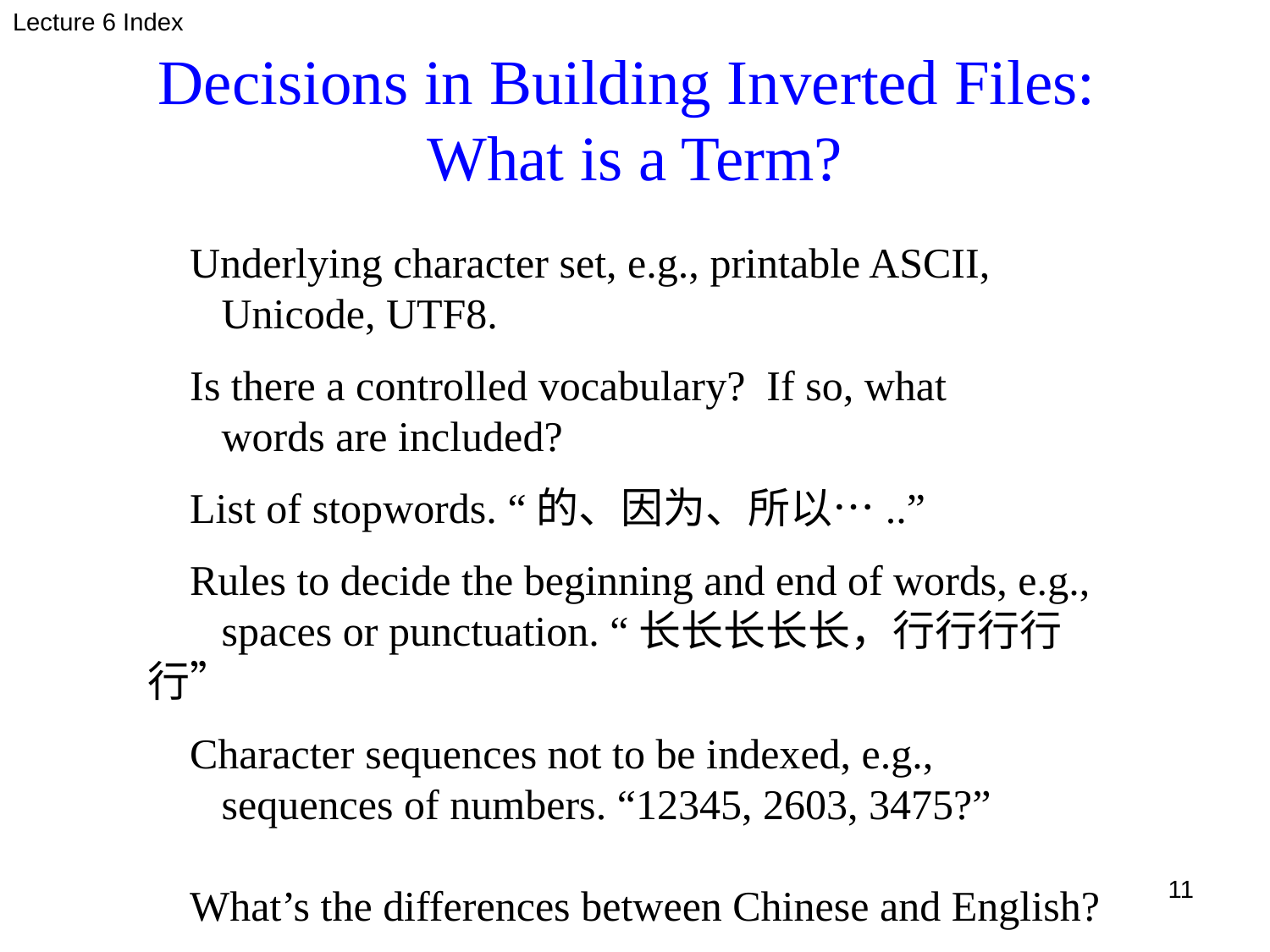

Lecture 6 Index
# Decisions in Building Inverted Files: What is a Term?

    Underlying character set, e.g., printable ASCII,
       Unicode, UTF8.
    Is there a controlled vocabulary?  If so, what
       words are included?
    List of stopwords. “的、因为、所以…..”
    Rules to decide the beginning and end of words, e.g.,
       spaces or punctuation. “长长长长长，行行行行行”
    Character sequences not to be indexed, e.g.,
       sequences of numbers. “12345, 2603, 3475?”

    What’s the differences between Chinese and English?

11